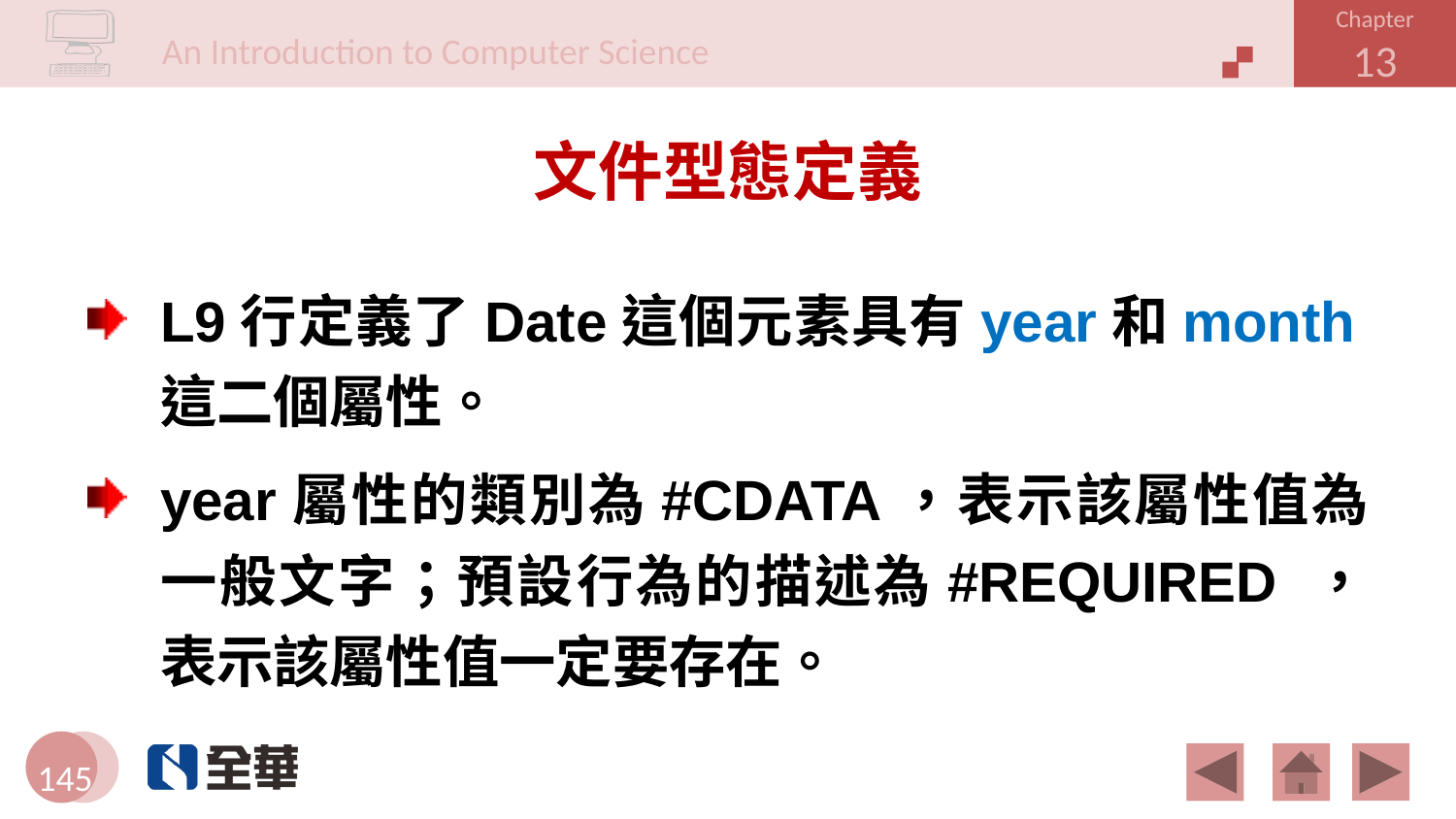

# 文件型態定義
L9行定義了Date這個元素具有year和month這二個屬性。
year屬性的類別為#CDATA，表示該屬性值為一般文字；預設行為的描述為#REQUIRED ，表示該屬性值一定要存在。